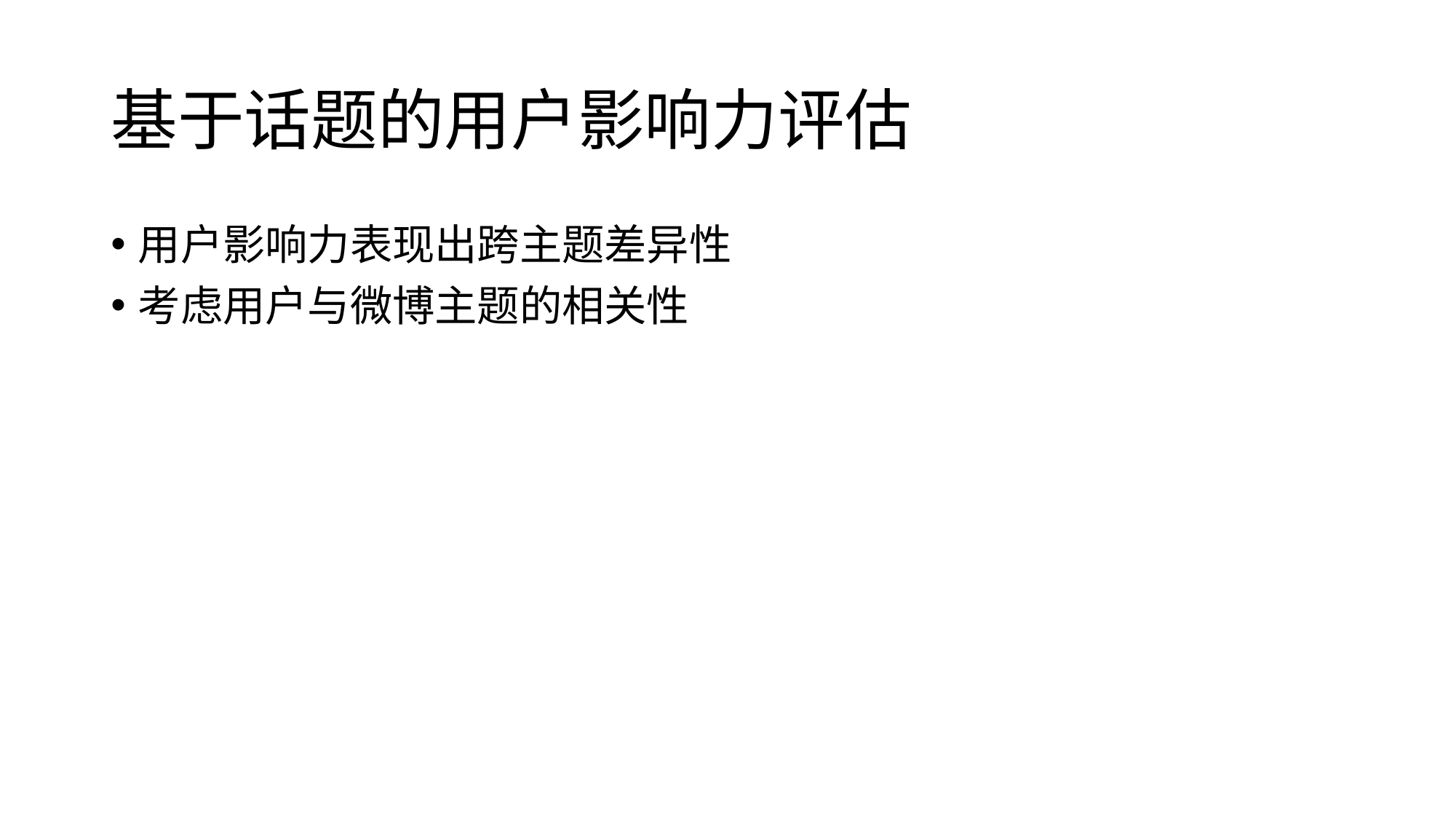

# 基于话题的用户影响力评估
用户影响力表现出跨主题差异性
考虑用户与微博主题的相关性